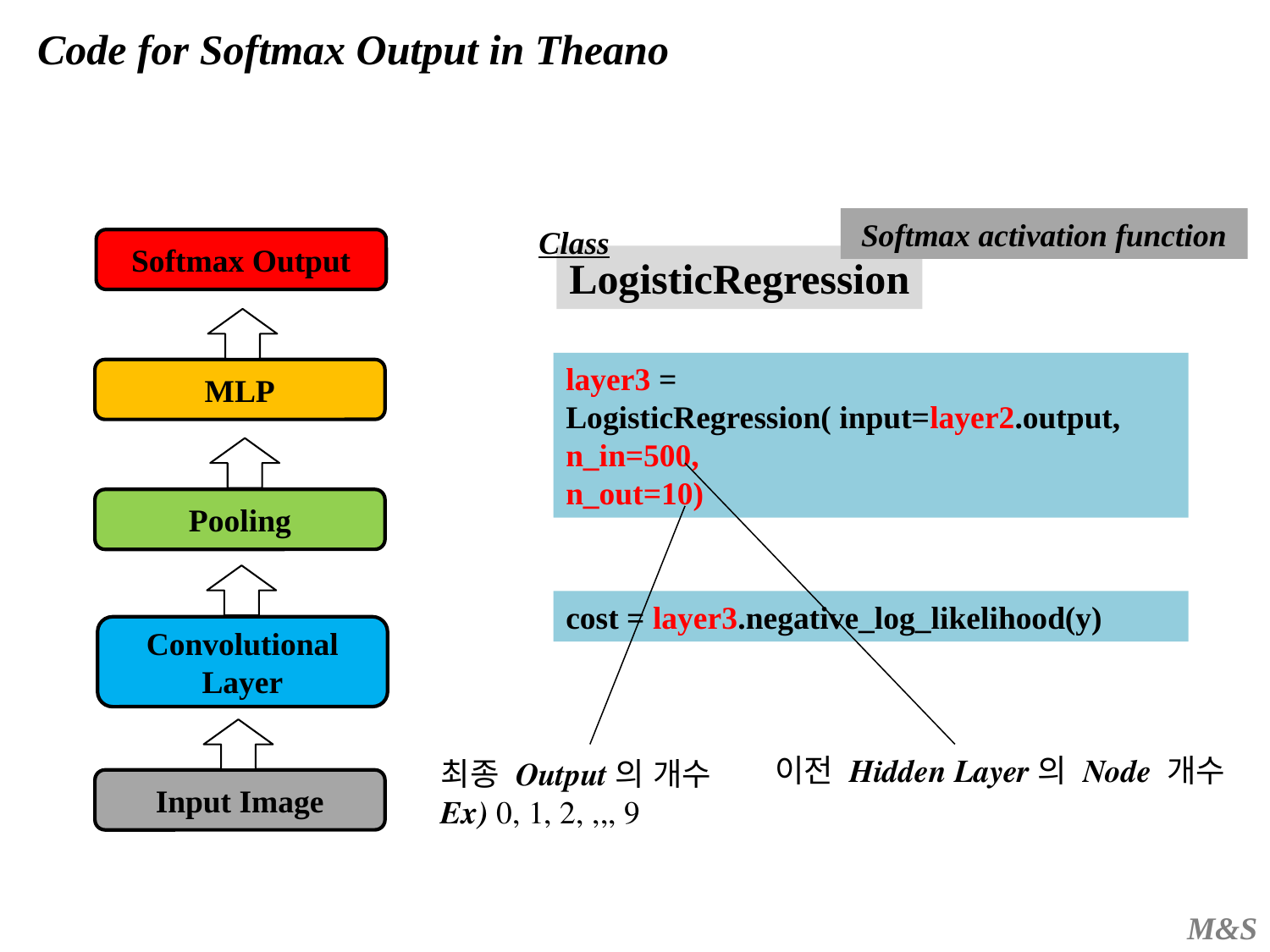

Code for Softmax Output in Theano
 Softmax activation function
Class
Softmax Output
LogisticRegression

layer3 = LogisticRegression( input=layer2.output,
n_in=500,
n_out=10)
MLP

Pooling

cost = layer3.negative_log_likelihood(y)
Convolutional Layer

이전 Hidden Layer의 Node 개수
최종 Output의 개수
Ex) 0, 1, 2, ,,, 9
Input Image